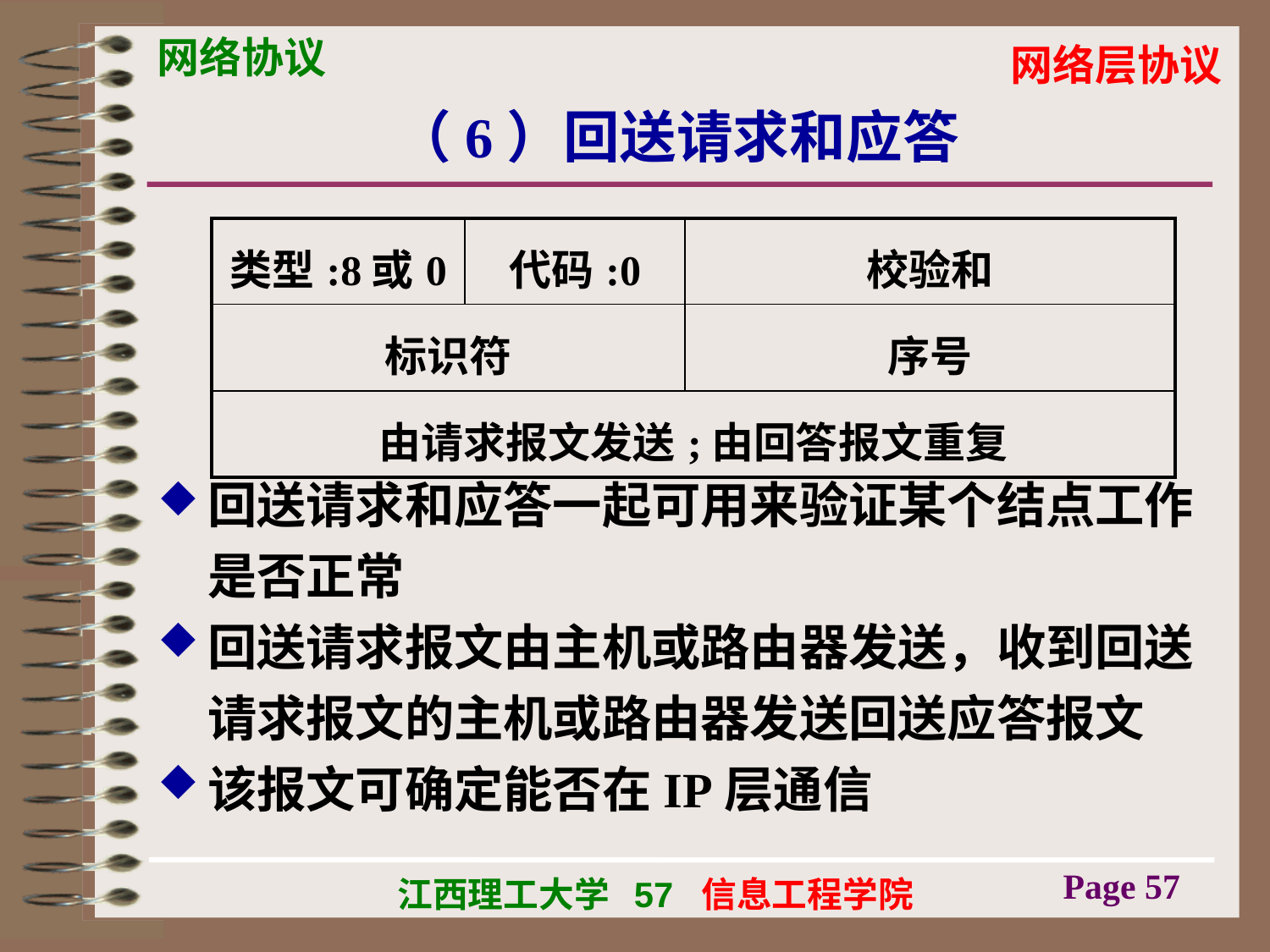

# （6）回送请求和应答
| 类型:8或0 | 代码:0 | 校验和 |
| --- | --- | --- |
| 标识符 |  | 序号 |
| 由请求报文发送;由回答报文重复 |  |  |
回送请求和应答一起可用来验证某个结点工作是否正常
回送请求报文由主机或路由器发送，收到回送请求报文的主机或路由器发送回送应答报文
该报文可确定能否在IP层通信
Page 57